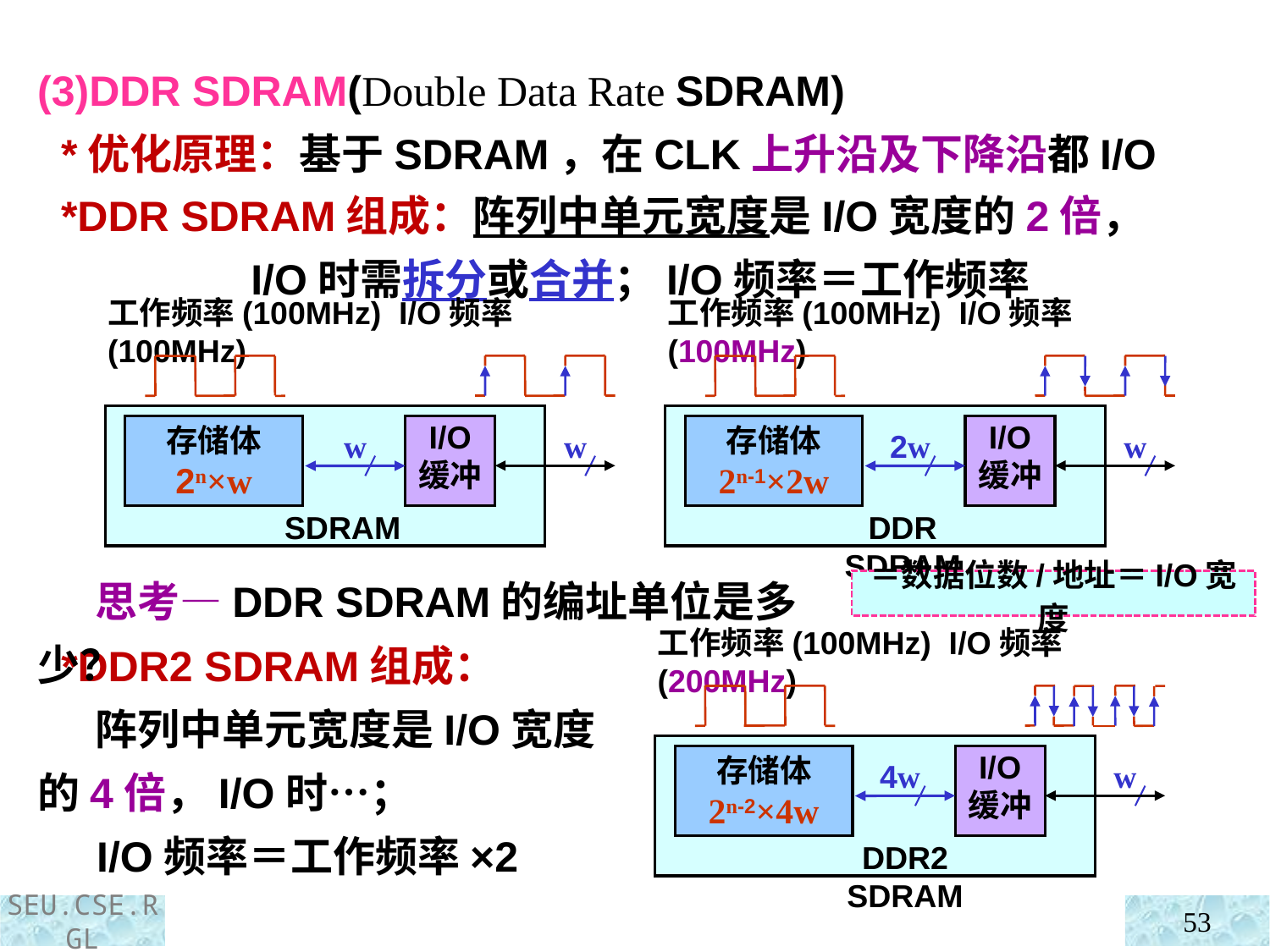

(3)DDR SDRAM(Double Data Rate SDRAM)
  *优化原理：基于SDRAM，在CLK上升沿及下降沿都I/O
  *DDR SDRAM组成：阵列中单元宽度是I/O宽度的2倍，
                  I/O时需拆分或合并；I/O频率＝工作频率
工作频率(100MHz)  I/O频率(100MHz)

存储体
2n×w
I/O
缓冲
w
w

SDRAM
工作频率(100MHz)  I/O频率(100MHz)

存储体
2n-1×2w
I/O
缓冲
2w
w

DDR SDRAM
     思考—DDR SDRAM的编址单位是多少？
＝数据位数/地址＝I/O宽度
  *DDR2 SDRAM组成：
     阵列中单元宽度是I/O宽度的4倍，I/O时…；
     I/O频率＝工作频率×2
工作频率(100MHz)  I/O频率(200MHz)

存储体
2n-2×4w
I/O
缓冲
4w
w

DDR2 SDRAM
53